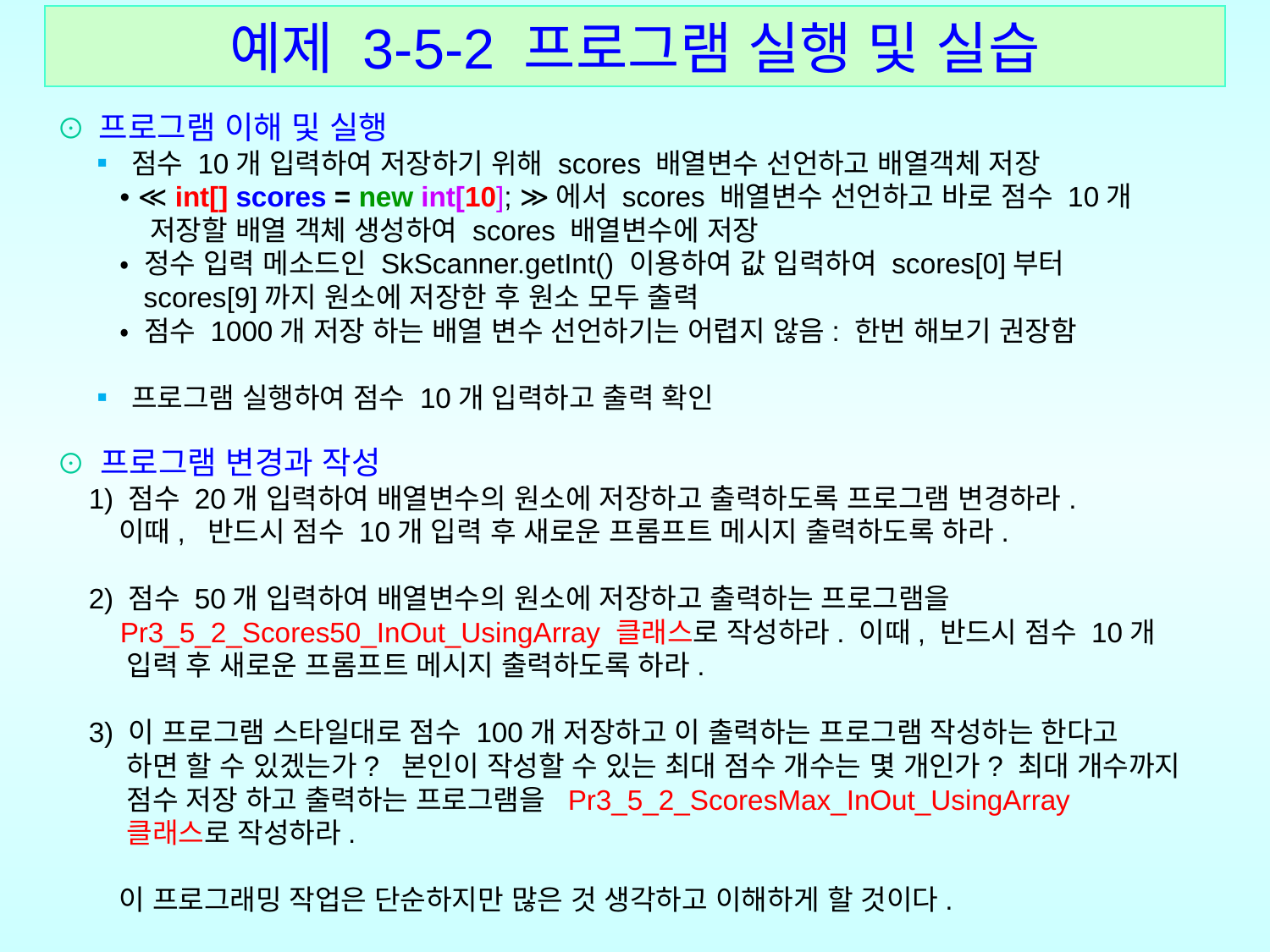

예제 3-5-2 프로그램 실행 및 실습
⊙ 프로그램 이해 및 실행
    ▪ 점수 10개 입력하여 저장하기 위해 scores 배열변수 선언하고 배열객체 저장
        • ≪ int[] scores = new int[10]; ≫에서 scores 배열변수 선언하고 바로 점수 10개
           저장할 배열 객체 생성하여 scores 배열변수에 저장
        • 정수 입력 메소드인 SkScanner.getInt() 이용하여 값 입력하여 scores[0]부터
           scores[9]까지 원소에 저장한 후 원소 모두 출력
        • 점수 1000개 저장 하는 배열 변수 선언하기는 어렵지 않음: 한번 해보기 권장함

    ▪ 프로그램 실행하여 점수 10개 입력하고 출력 확인

⊙ 프로그램 변경과 작성
    1) 점수 20개 입력하여 배열변수의 원소에 저장하고 출력하도록 프로그램 변경하라.
       이때,  반드시 점수 10개 입력 후 새로운 프롬프트 메시지 출력하도록 하라.

    2) 점수 50개 입력하여 배열변수의 원소에 저장하고 출력하는 프로그램을
        Pr3_5_2_Scores50_InOut_UsingArray 클래스로 작성하라. 이때, 반드시 점수 10개
        입력 후 새로운 프롬프트 메시지 출력하도록 하라.

    3) 이 프로그램 스타일대로 점수 100개 저장하고 이 출력하는 프로그램 작성하는 한다고
        하면 할 수 있겠는가?  본인이 작성할 수 있는 최대 점수 개수는 몇 개인가? 최대 개수까지
        점수 저장 하고 출력하는 프로그램을  Pr3_5_2_ScoresMax_InOut_UsingArray
        클래스로 작성하라.

       이 프로그래밍 작업은 단순하지만 많은 것 생각하고 이해하게 할 것이다.